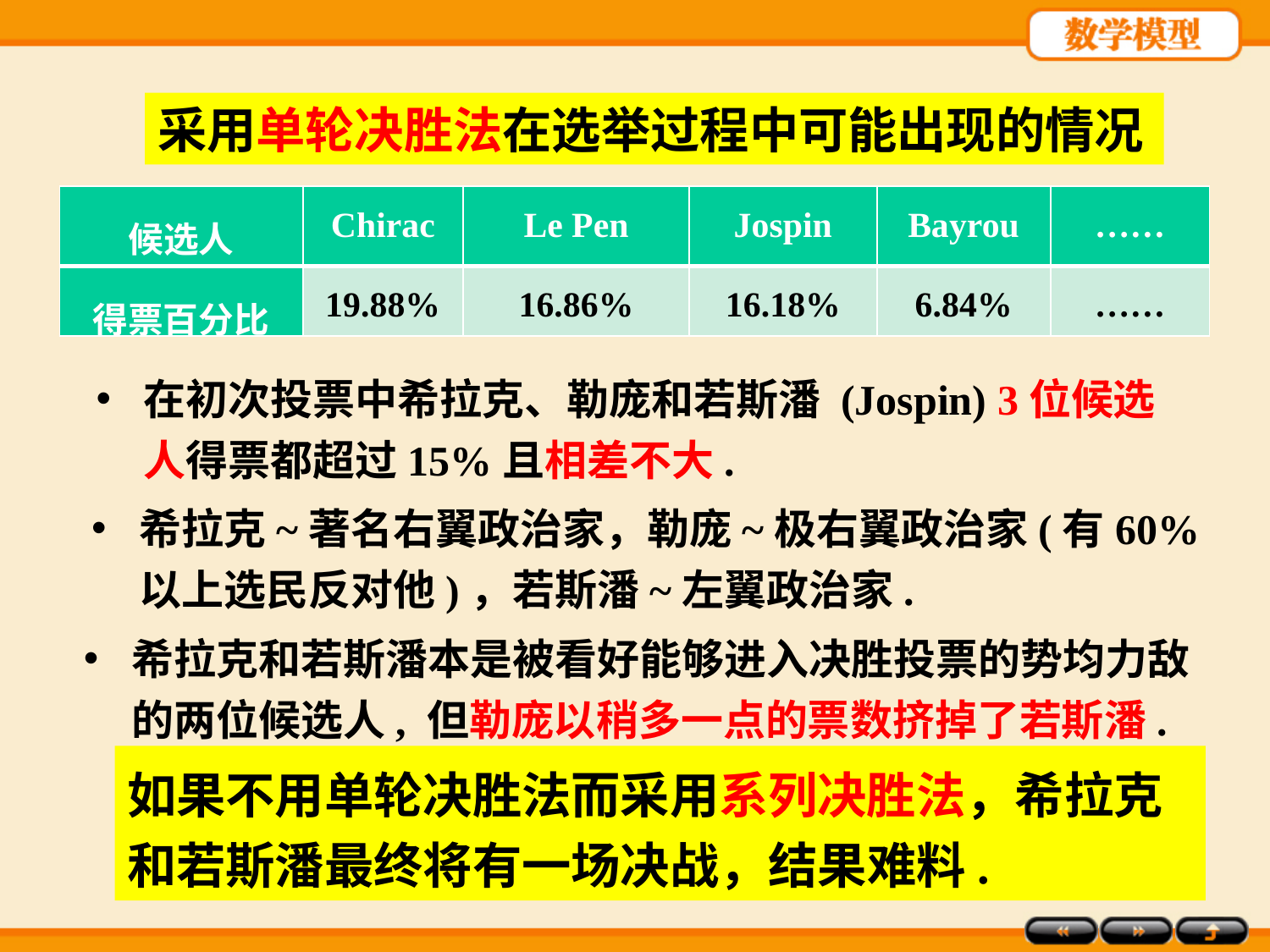

采用单轮决胜法在选举过程中可能出现的情况
| 候选人 | Chirac | Le Pen | Jospin | Bayrou | …… |
| --- | --- | --- | --- | --- | --- |
| 得票百分比 | 19.88% | 16.86% | 16.18% | 6.84% | …… |
在初次投票中希拉克、勒庞和若斯潘 (Jospin) 3位候选人得票都超过15%且相差不大.
希拉克~著名右翼政治家，勒庞~极右翼政治家(有60%以上选民反对他)，若斯潘~左翼政治家.
希拉克和若斯潘本是被看好能够进入决胜投票的势均力敌的两位候选人, 但勒庞以稍多一点的票数挤掉了若斯潘.
如果不用单轮决胜法而采用系列决胜法，希拉克和若斯潘最终将有一场决战，结果难料.